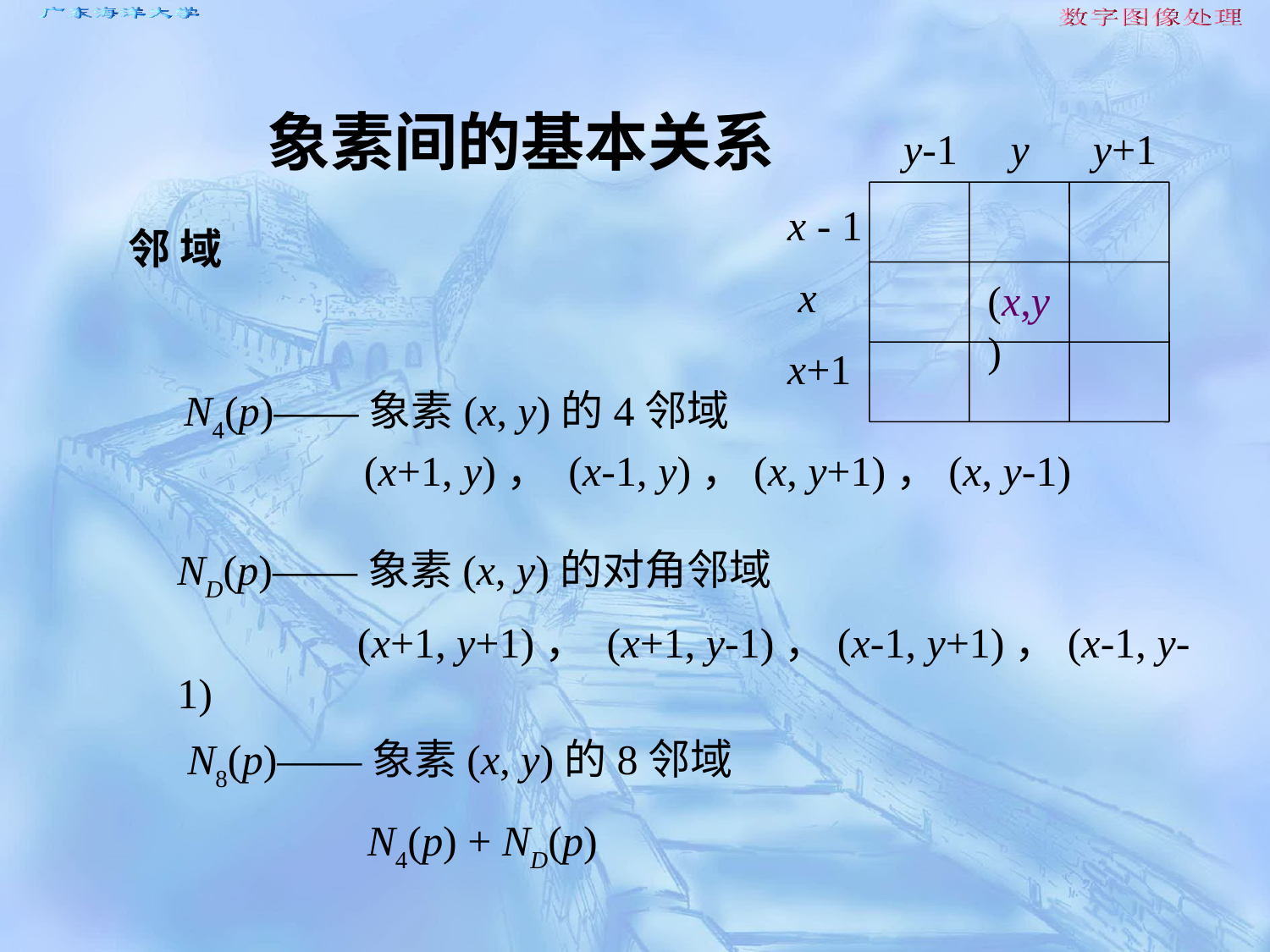

象素间的基本关系
   y-1     y      y+1

x - 1
 x
x+1

(x,y)

邻 域
N4(p)——象素(x, y)的4邻域
                 (x+1, y)， (x-1, y)，(x, y+1)，(x, y-1)
ND(p)——象素(x, y)的对角邻域
                 (x+1, y+1)， (x+1, y-1)，(x-1, y+1)，(x-1, y-1)
N8(p)——象素(x, y)的8邻域
                 N4(p) + ND(p)